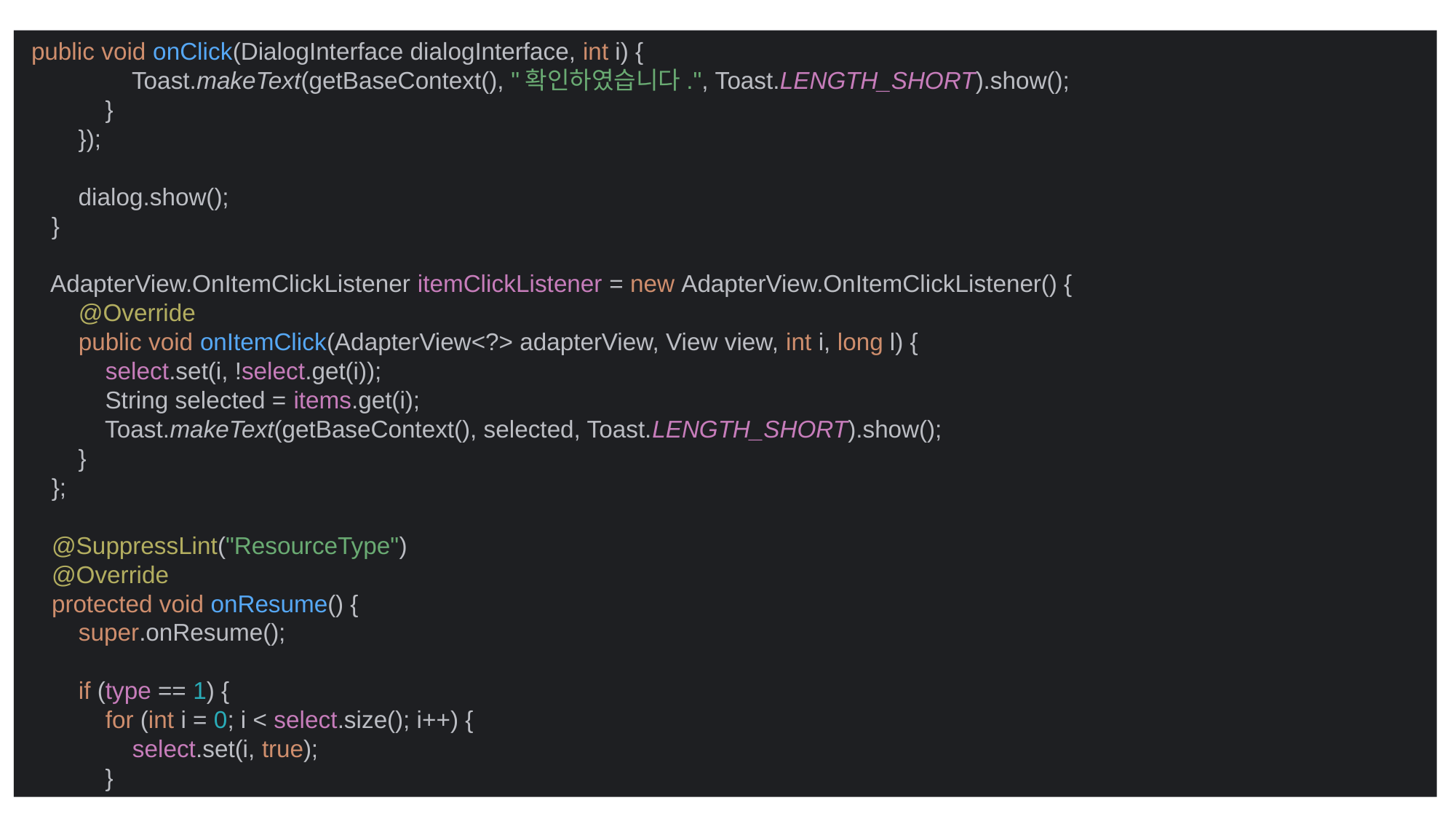

public void onClick(DialogInterface dialogInterface, int i) {
                Toast.makeText(getBaseContext(), "확인하였습니다.", Toast.LENGTH_SHORT).show();
            }
        });
        dialog.show();
    }
    AdapterView.OnItemClickListener itemClickListener = new AdapterView.OnItemClickListener() {
        @Override
        public void onItemClick(AdapterView<?> adapterView, View view, int i, long l) {
            select.set(i, !select.get(i));
            String selected = items.get(i);
            Toast.makeText(getBaseContext(), selected, Toast.LENGTH_SHORT).show();
        }
    };
    @SuppressLint("ResourceType")
    @Override
    protected void onResume() {
        super.onResume();
        if (type == 1) {
            for (int i = 0; i < select.size(); i++) {
                select.set(i, true);
            }